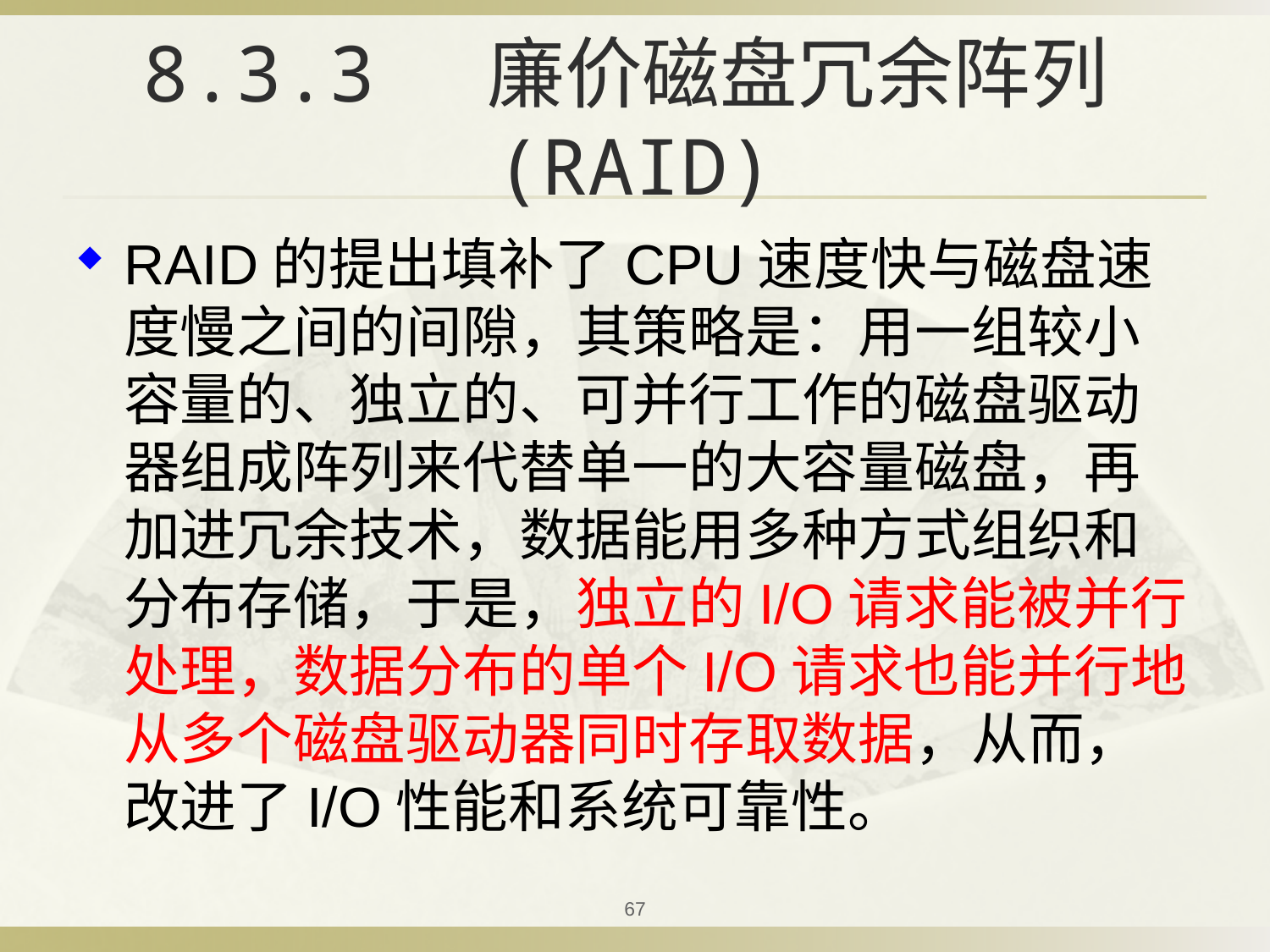

# 8.3.3  廉价磁盘冗余阵列(RAID)
RAID的提出填补了CPU速度快与磁盘速度慢之间的间隙，其策略是：用一组较小容量的、独立的、可并行工作的磁盘驱动器组成阵列来代替单一的大容量磁盘，再加进冗余技术，数据能用多种方式组织和分布存储，于是，独立的I/O请求能被并行处理，数据分布的单个I/O请求也能并行地从多个磁盘驱动器同时存取数据，从而，改进了I/O性能和系统可靠性。
67